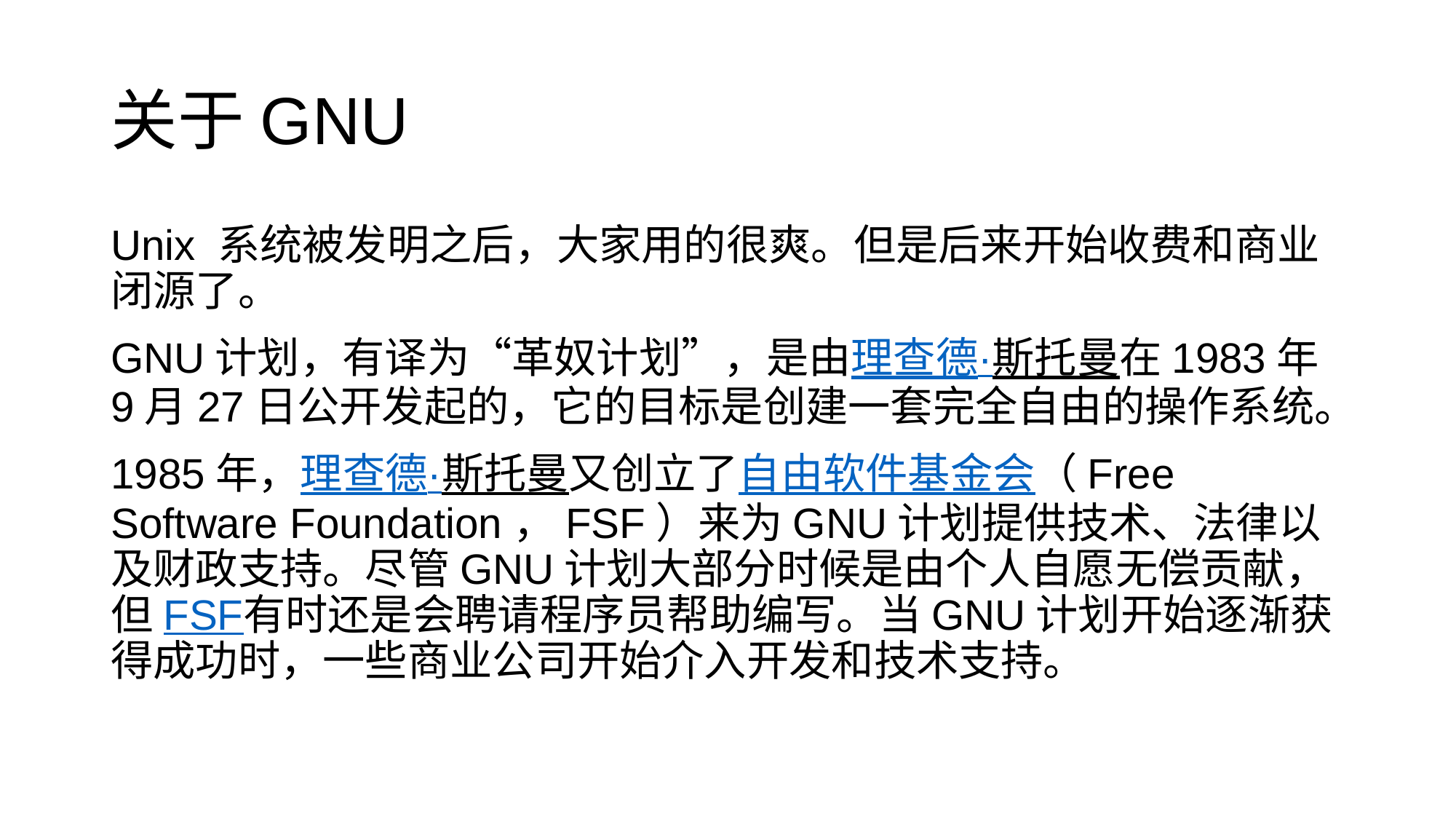

# 关于GNU
Unix 系统被发明之后，大家用的很爽。但是后来开始收费和商业闭源了。
GNU计划，有译为“革奴计划”，是由理查德·斯托曼在1983年9月27日公开发起的，它的目标是创建一套完全自由的操作系统。
1985年，理查德·斯托曼又创立了自由软件基金会（Free Software Foundation，FSF）来为GNU计划提供技术、法律以及财政支持。尽管GNU计划大部分时候是由个人自愿无偿贡献，但FSF有时还是会聘请程序员帮助编写。当GNU计划开始逐渐获得成功时，一些商业公司开始介入开发和技术支持。